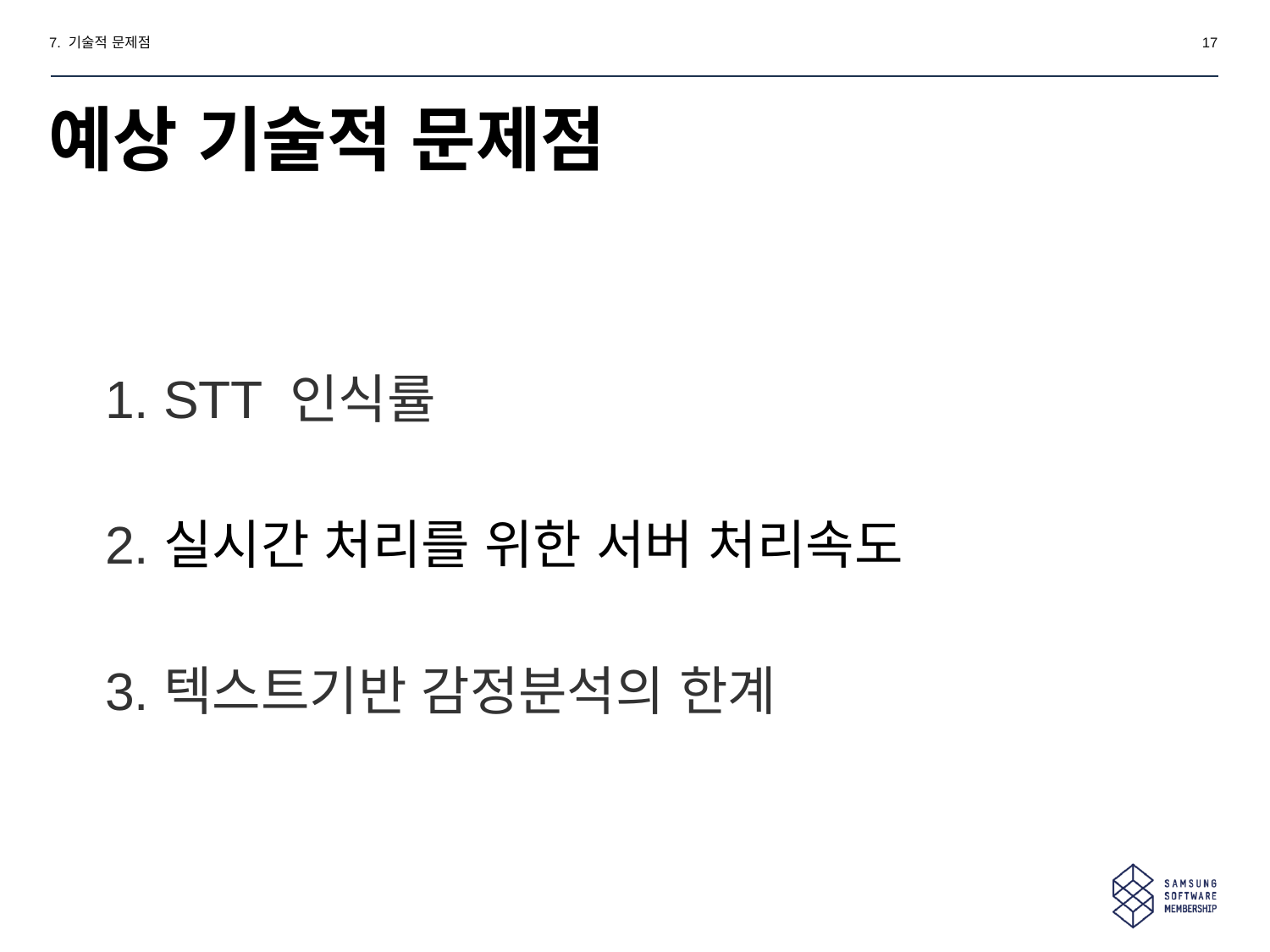

7. 기술적 문제점
17
# 예상 기술적 문제점

STT 인식률
실시간 처리를 위한 서버 처리속도
텍스트기반 감정분석의 한계